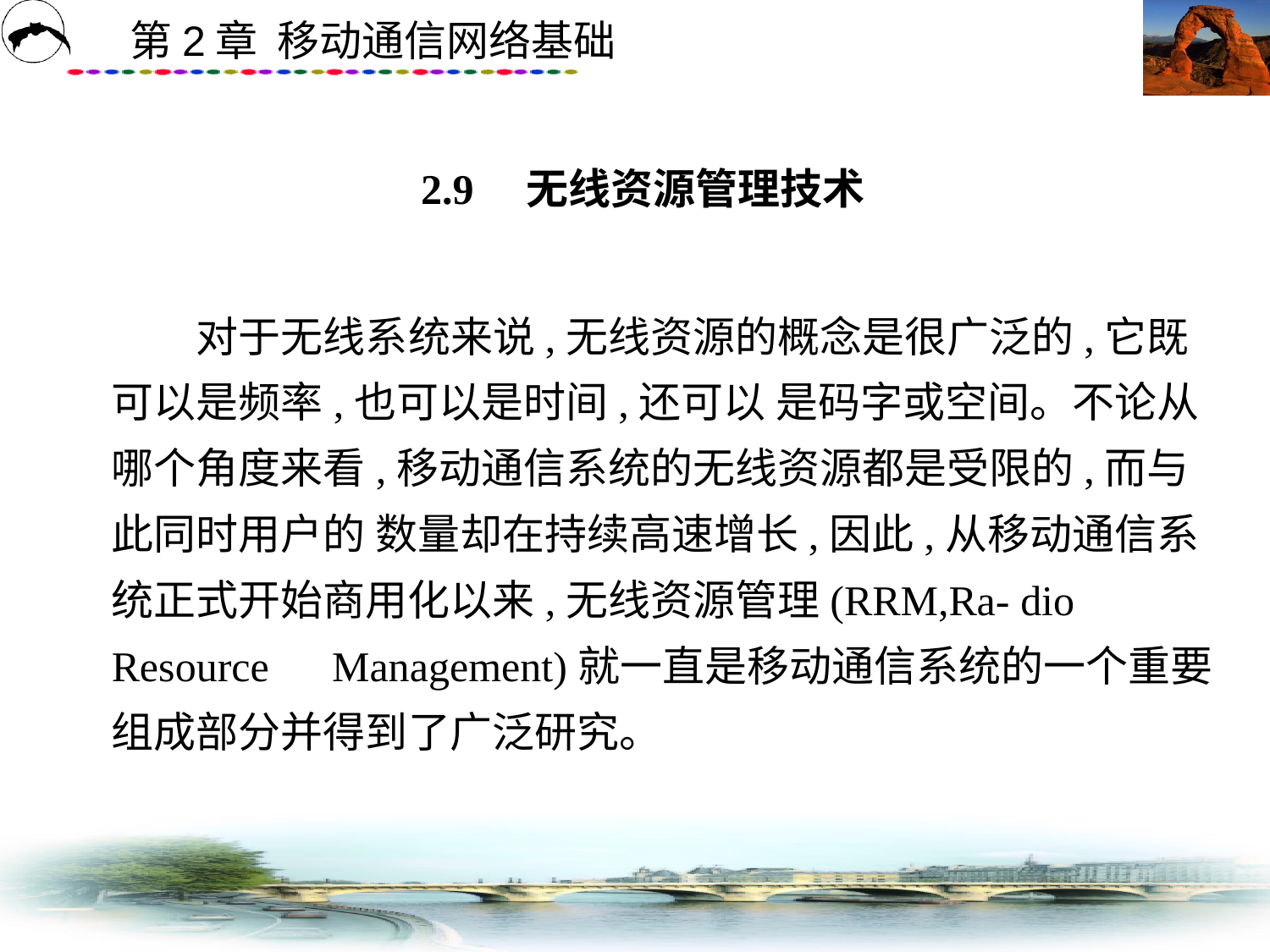

# 2.9　无线资源管理技术
　　对于无线系统来说,无线资源的概念是很广泛的,它既可以是频率,也可以是时间,还可以 是码字或空间。不论从哪个角度来看,移动通信系统的无线资源都是受限的,而与此同时用户的 数量却在持续高速增长,因此,从移动通信系统正式开始商用化以来,无线资源管理(RRM,Ra- dio　Resource　Management)就一直是移动通信系统的一个重要组成部分并得到了广泛研究。